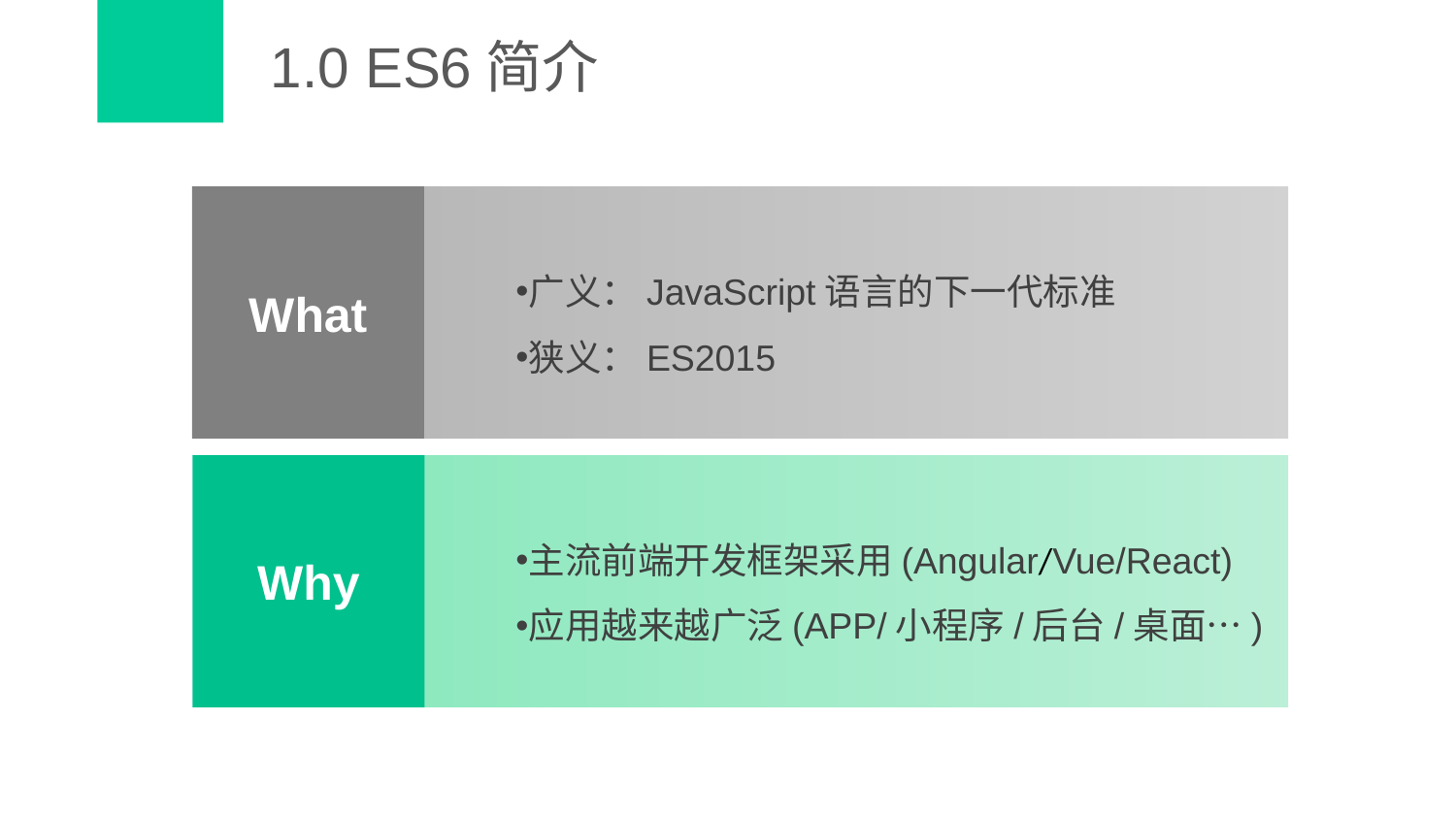

# 1.0 ES6简介
What
广义：JavaScript语言的下一代标准
狭义：ES2015
Why
主流前端开发框架采用(Angular/Vue/React)
应用越来越广泛(APP/小程序/后台/桌面…)